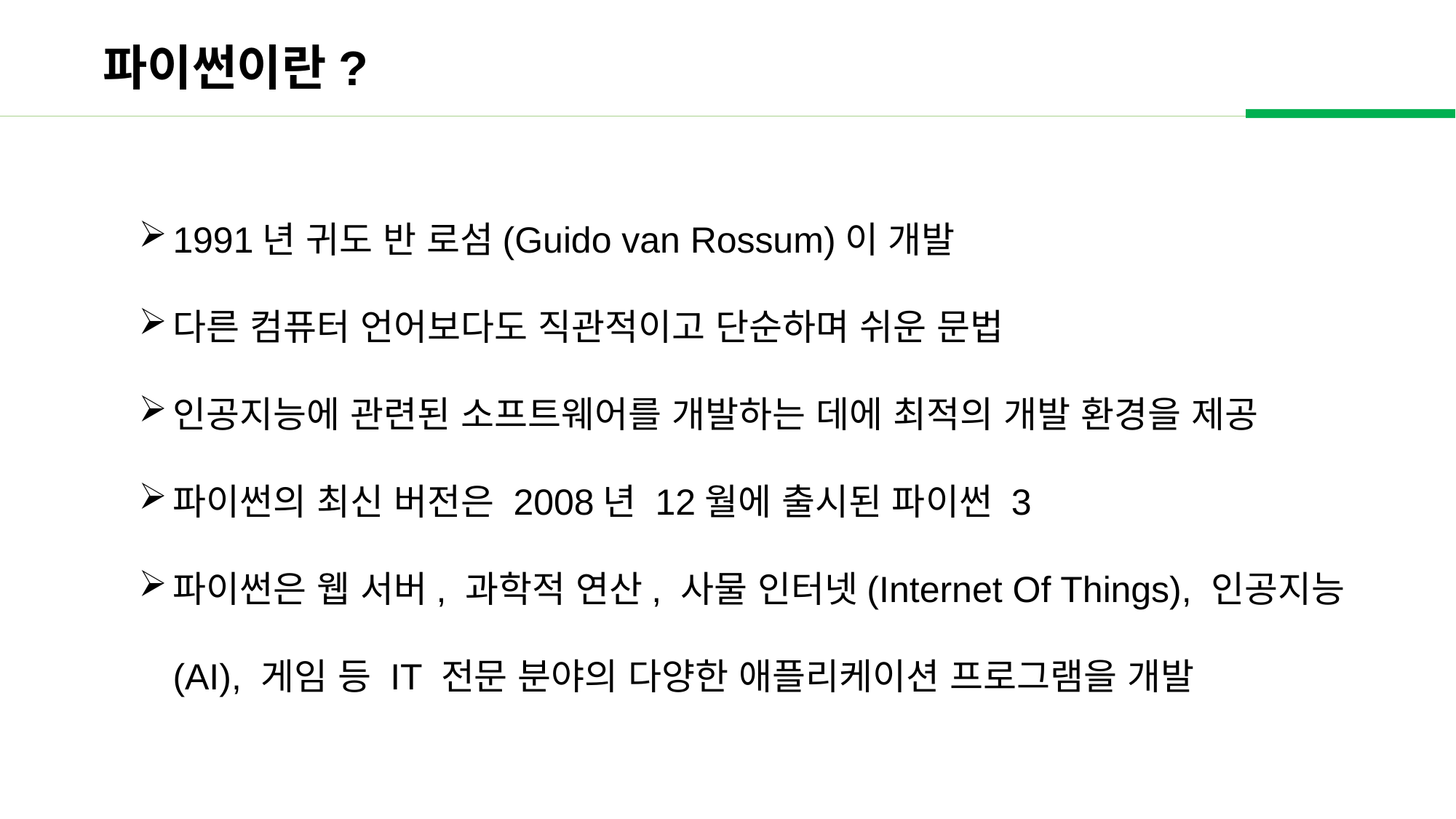

파이썬이란?

1991년 귀도 반 로섬(Guido van Rossum)이 개발
다른 컴퓨터 언어보다도 직관적이고 단순하며 쉬운 문법
인공지능에 관련된 소프트웨어를 개발하는 데에 최적의 개발 환경을 제공
파이썬의 최신 버전은 2008년 12월에 출시된 파이썬 3
파이썬은 웹 서버, 과학적 연산, 사물 인터넷(Internet Of Things), 인공지능(AI), 게임 등 IT 전문 분야의 다양한 애플리케이션 프로그램을 개발